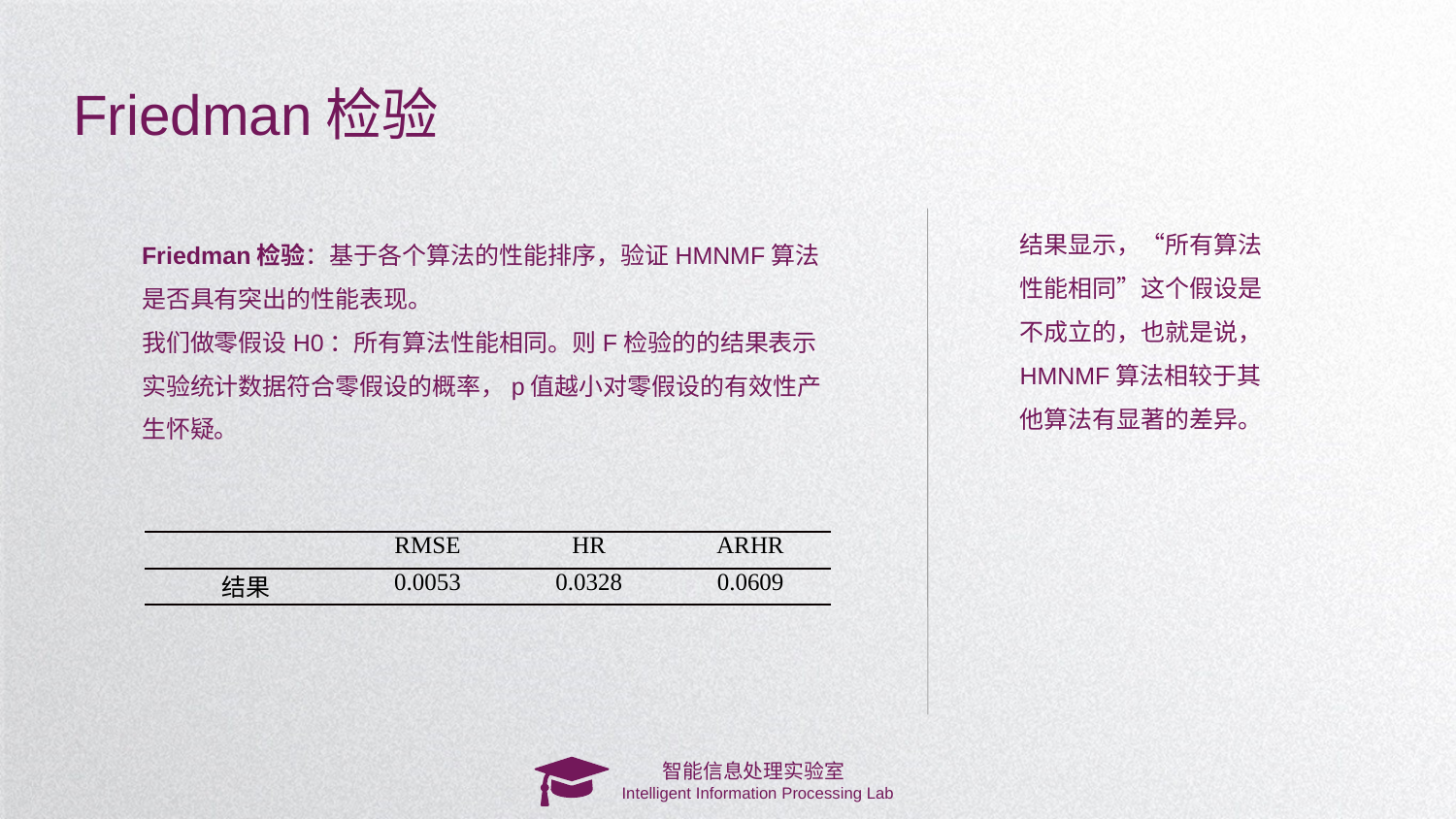

10
Friedman检验

结果显示，“所有算法性能相同”这个假设是不成立的，也就是说，HMNMF算法相较于其他算法有显著的差异。
Friedman检验：基于各个算法的性能排序，验证HMNMF算法是否具有突出的性能表现。
我们做零假设H0：所有算法性能相同。则F检验的的结果表示实验统计数据符合零假设的概率，p值越小对零假设的有效性产生怀疑。
|  | RMSE | HR | ARHR |
| --- | --- | --- | --- |
| 结果 | 0.0053 | 0.0328 | 0.0609 |